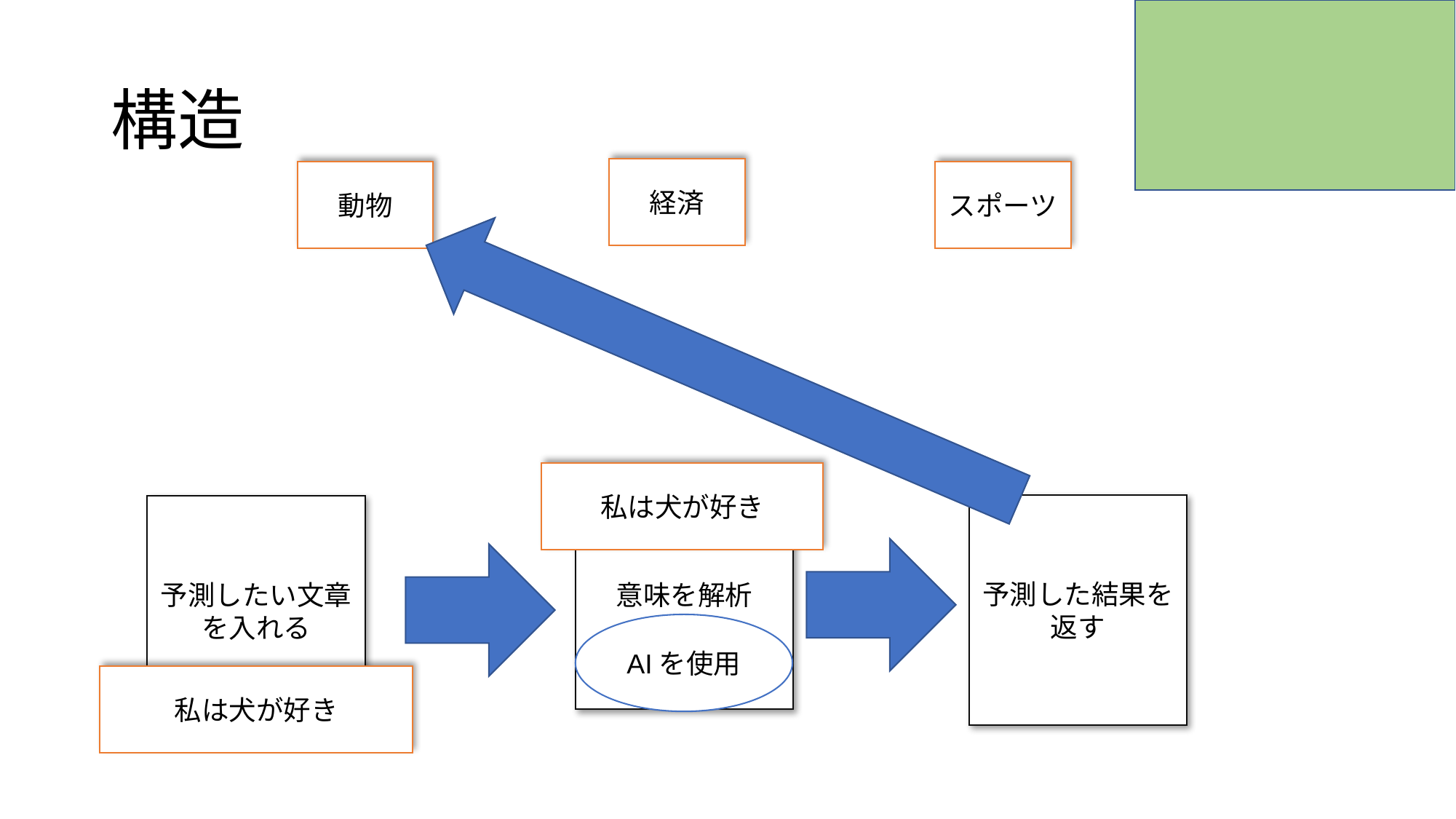

# 構造

経済
動物
スポーツ
私は犬が好き
意味を解析
予測した結果を返す
予測したい文章を入れる

AIを使用
私は犬が好き